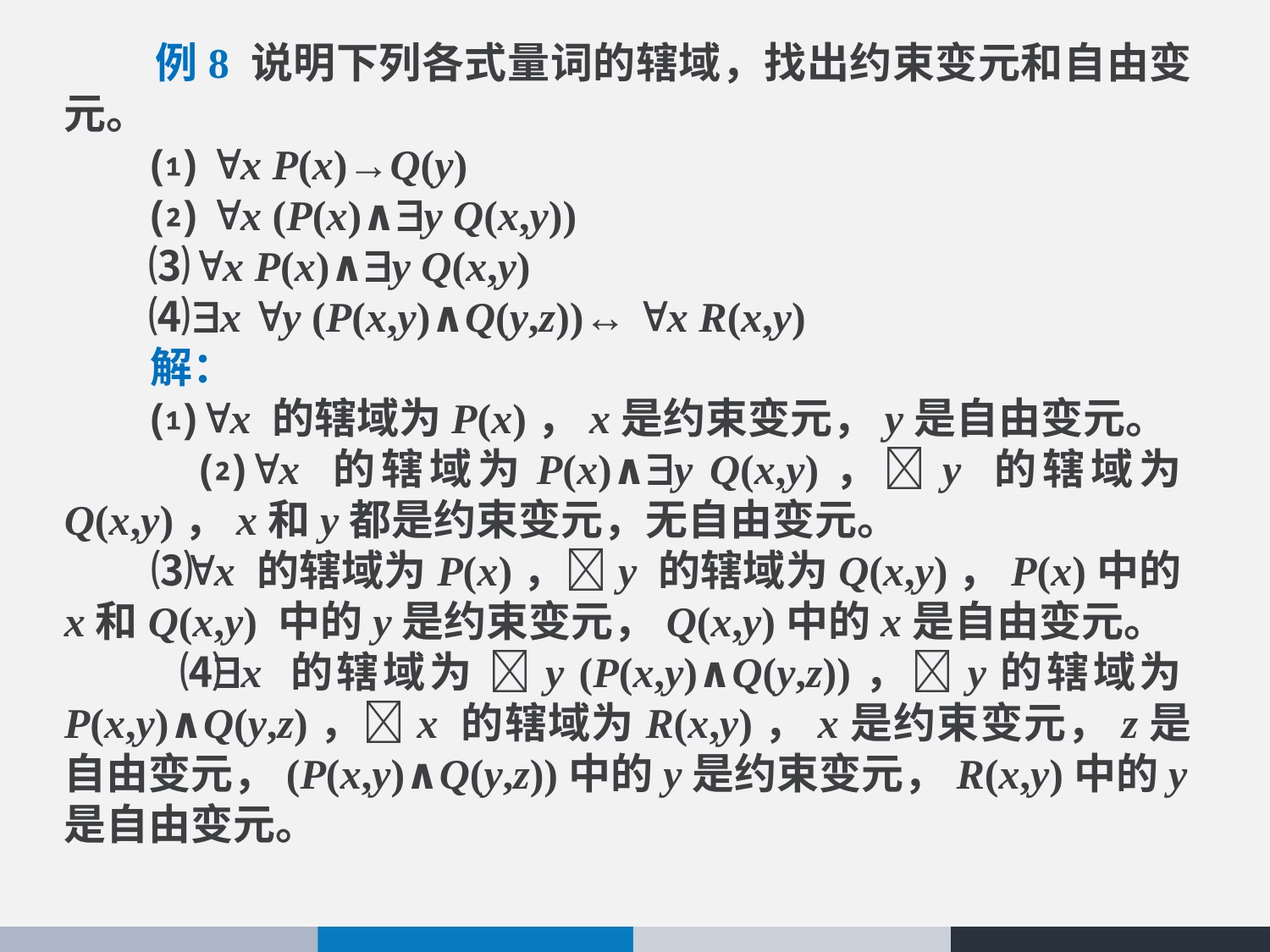

例8 说明下列各式量词的辖域，找出约束变元和自由变元。
        ⑴ ∀x P(x)→Q(y)
        ⑵ ∀x (P(x)∧∃y Q(x,y))
        ⑶ ∀x P(x)∧∃y Q(x,y)
        ⑷ ∃x ∀y (P(x,y)∧Q(y,z))↔ ∀x R(x,y)
        解：
        ⑴∀x 的辖域为P(x)，x是约束变元，y是自由变元。
        ⑵∀x 的辖域为P(x)∧∃y Q(x,y)，∃y 的辖域为Q(x,y)，x和y都是约束变元，无自由变元。
        ⑶∀x 的辖域为P(x)，∃y 的辖域为Q(x,y)，P(x)中的x和Q(x,y) 中的y是约束变元，Q(x,y)中的x是自由变元。
        ⑷∃x 的辖域为 ∀y (P(x,y)∧Q(y,z))，∀y的辖域为P(x,y)∧Q(y,z)，∀x 的辖域为R(x,y)，x是约束变元，z是自由变元，(P(x,y)∧Q(y,z))中的y是约束变元，R(x,y)中的y是自由变元。